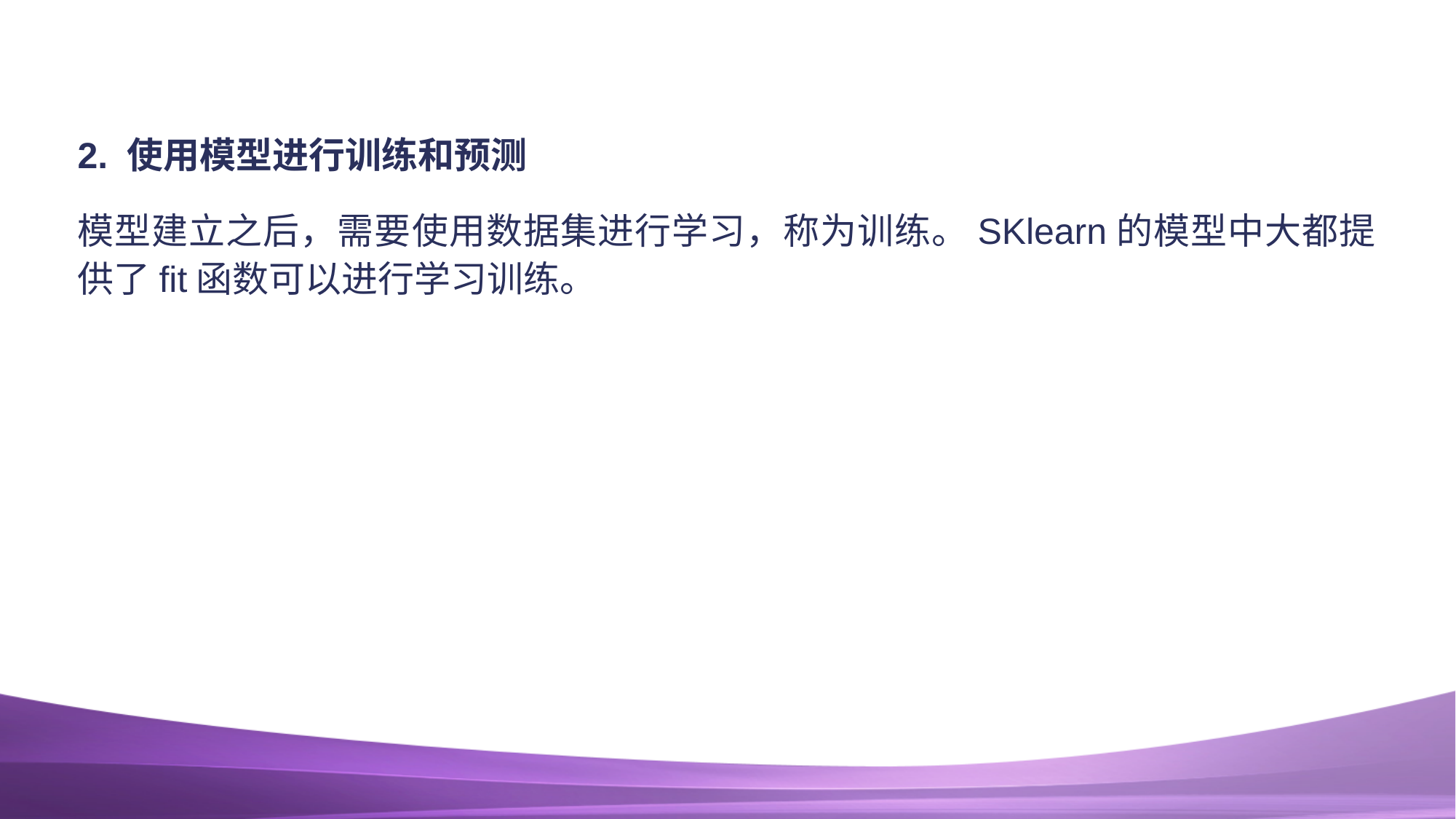

#
2. 使用模型进行训练和预测
模型建立之后，需要使用数据集进行学习，称为训练。SKlearn的模型中大都提供了fit函数可以进行学习训练。